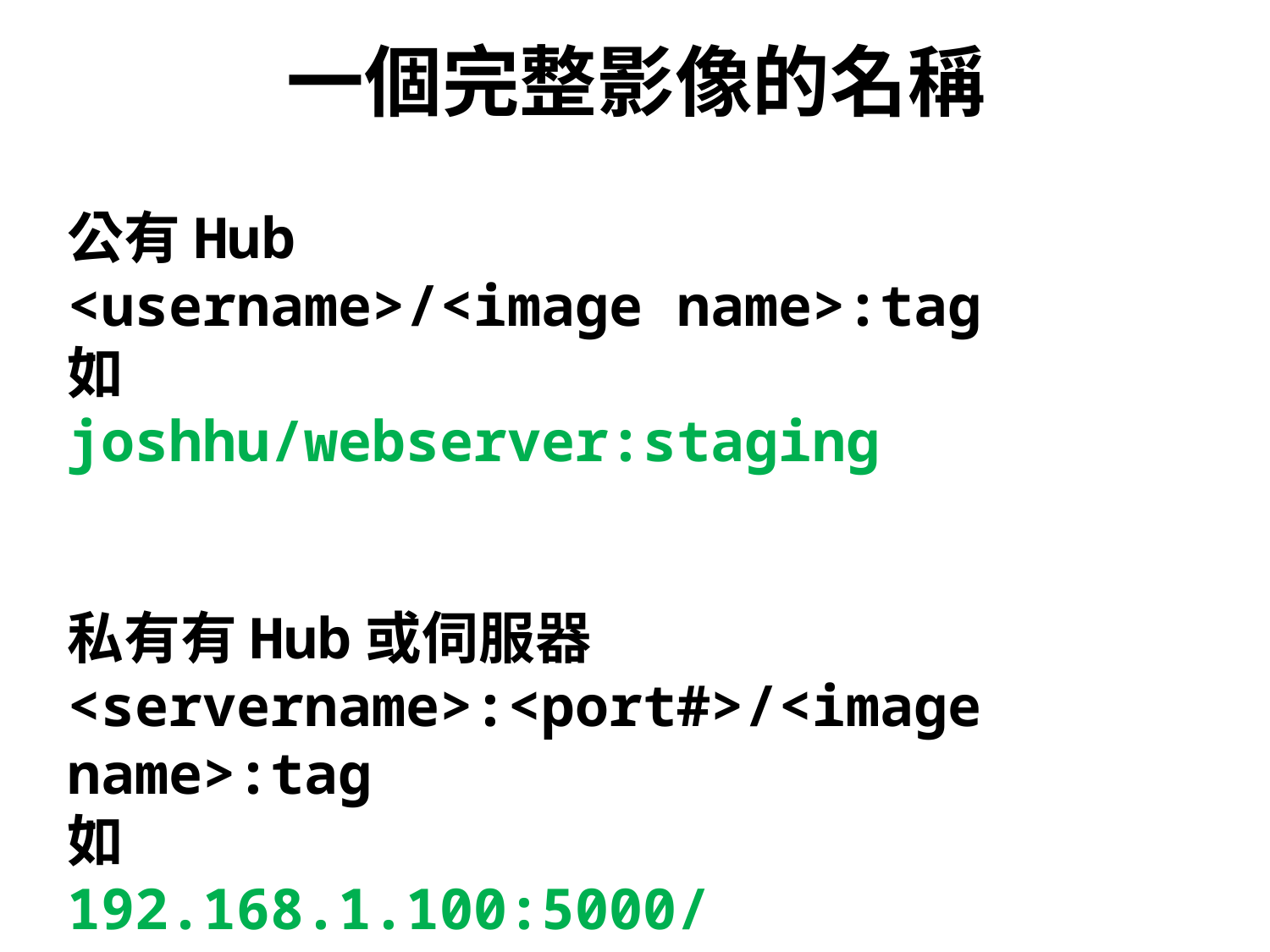

# 一個完整影像的名稱
公有Hub
<username>/<image name>:tag
如
joshhu/webserver:staging
私有有Hub或伺服器
<servername>:<port#>/<image name>:tag
如
192.168.1.100:5000/myimage:latest